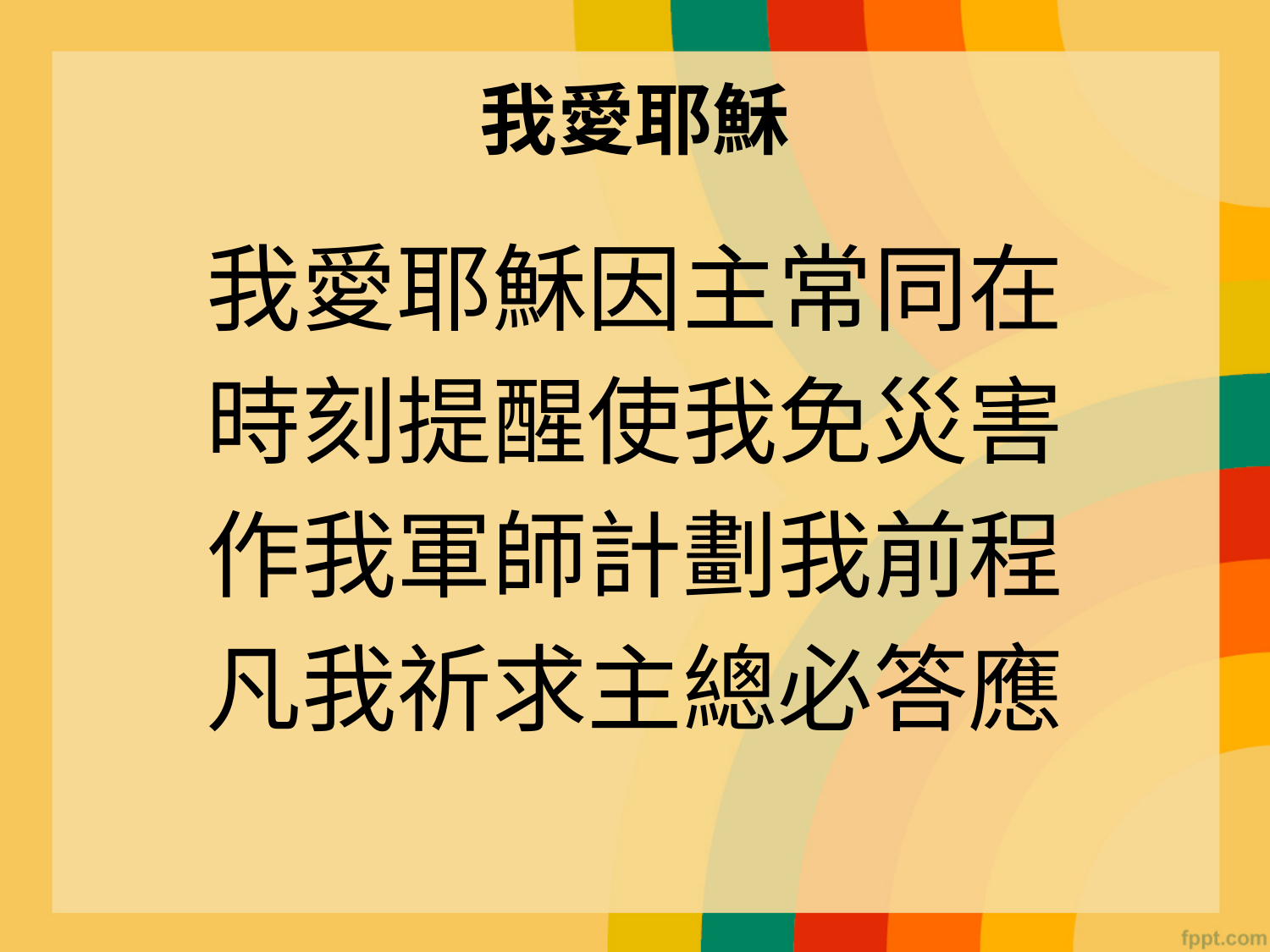

# 我愛耶穌
我愛耶穌因主常同在
時刻提醒使我免災害
作我軍師計劃我前程
凡我祈求主總必答應